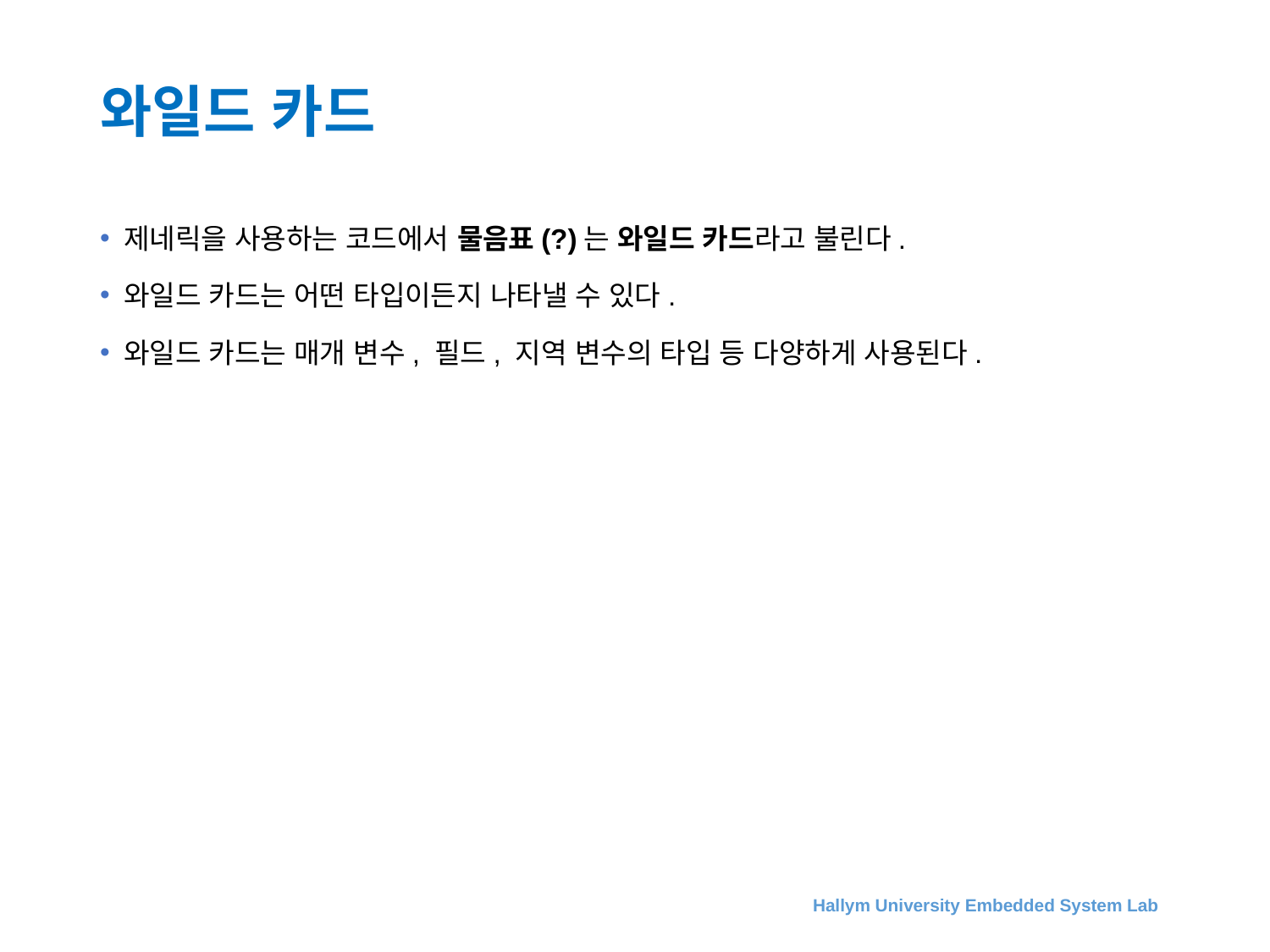

# 와일드 카드
제네릭을 사용하는 코드에서 물음표(?)는 와일드 카드라고 불린다.
와일드 카드는 어떤 타입이든지 나타낼 수 있다.
와일드 카드는 매개 변수, 필드, 지역 변수의 타입 등 다양하게 사용된다.
Hallym University Embedded System Lab